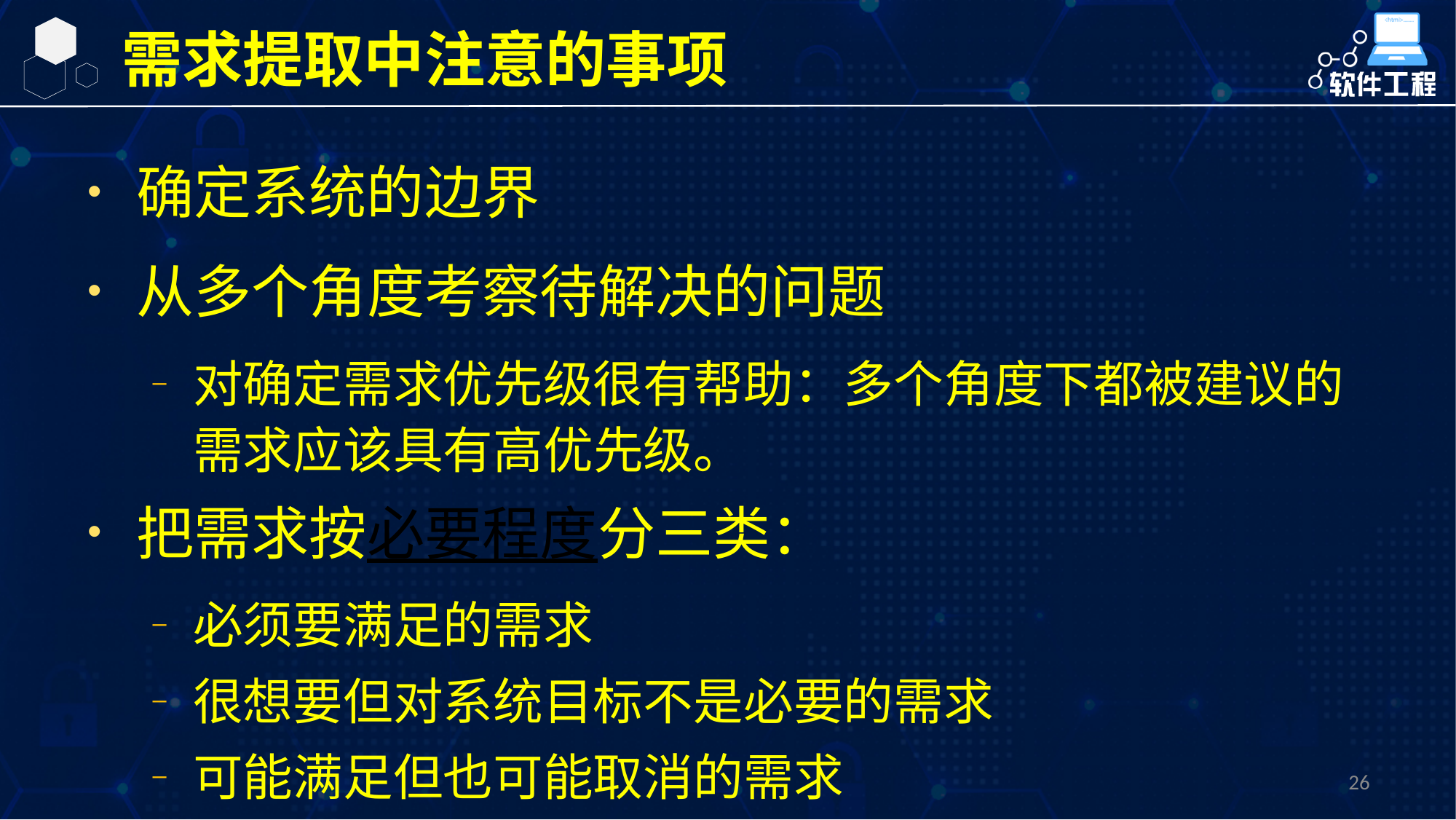

需求提取中注意的事项
确定系统的边界
从多个角度考察待解决的问题
对确定需求优先级很有帮助：多个角度下都被建议的需求应该具有高优先级。
把需求按必要程度分三类：
必须要满足的需求
很想要但对系统目标不是必要的需求
可能满足但也可能取消的需求
26